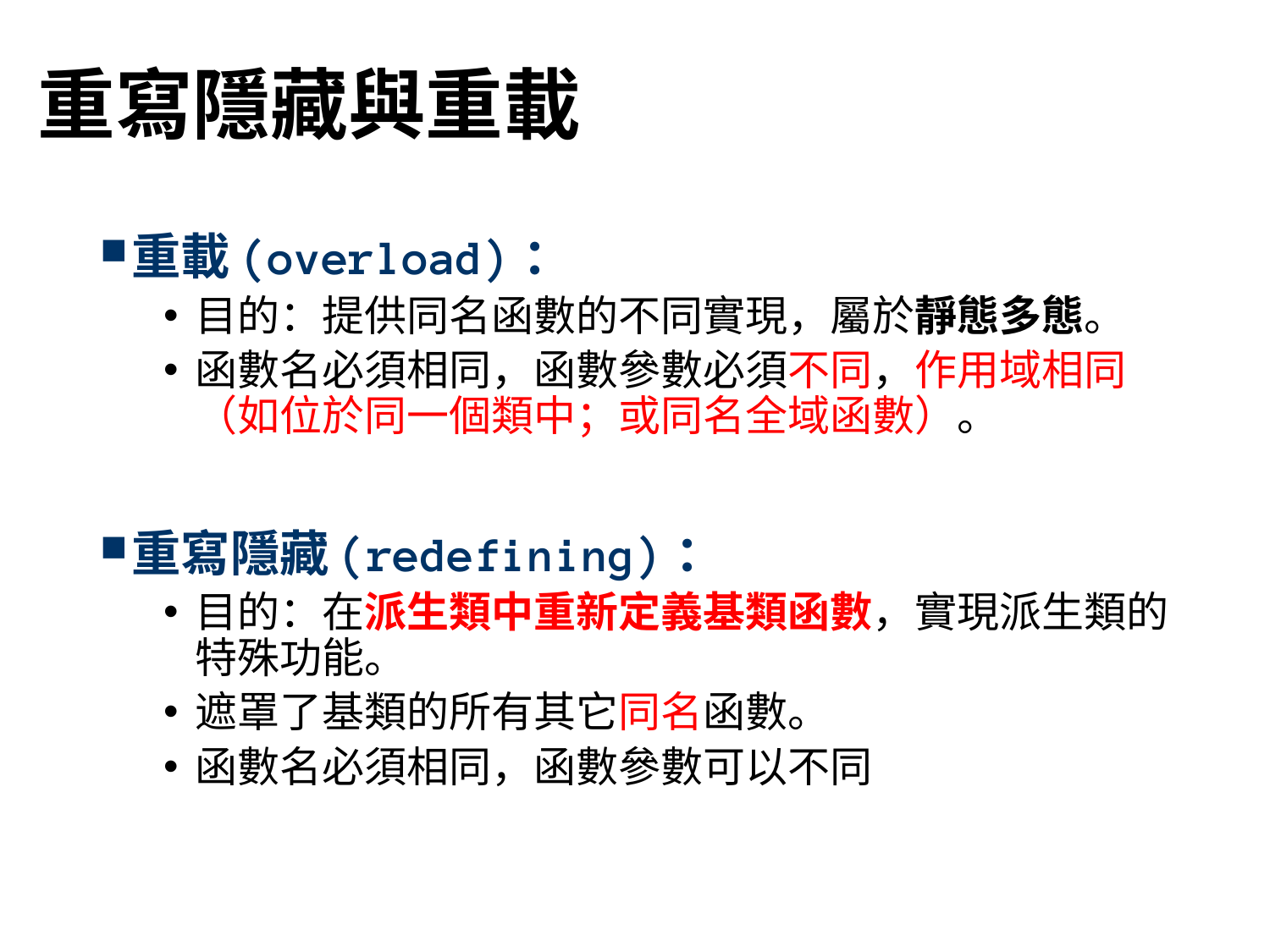

# 重寫隱藏與重載
重載(overload)：
目的：提供同名函數的不同實現，屬於靜態多態。
函數名必須相同，函數參數必須不同，作用域相同（如位於同一個類中；或同名全域函數）。

重寫隱藏(redefining)：
目的：在派生類中重新定義基類函數，實現派生類的特殊功能。
遮罩了基類的所有其它同名函數。
函數名必須相同，函數參數可以不同